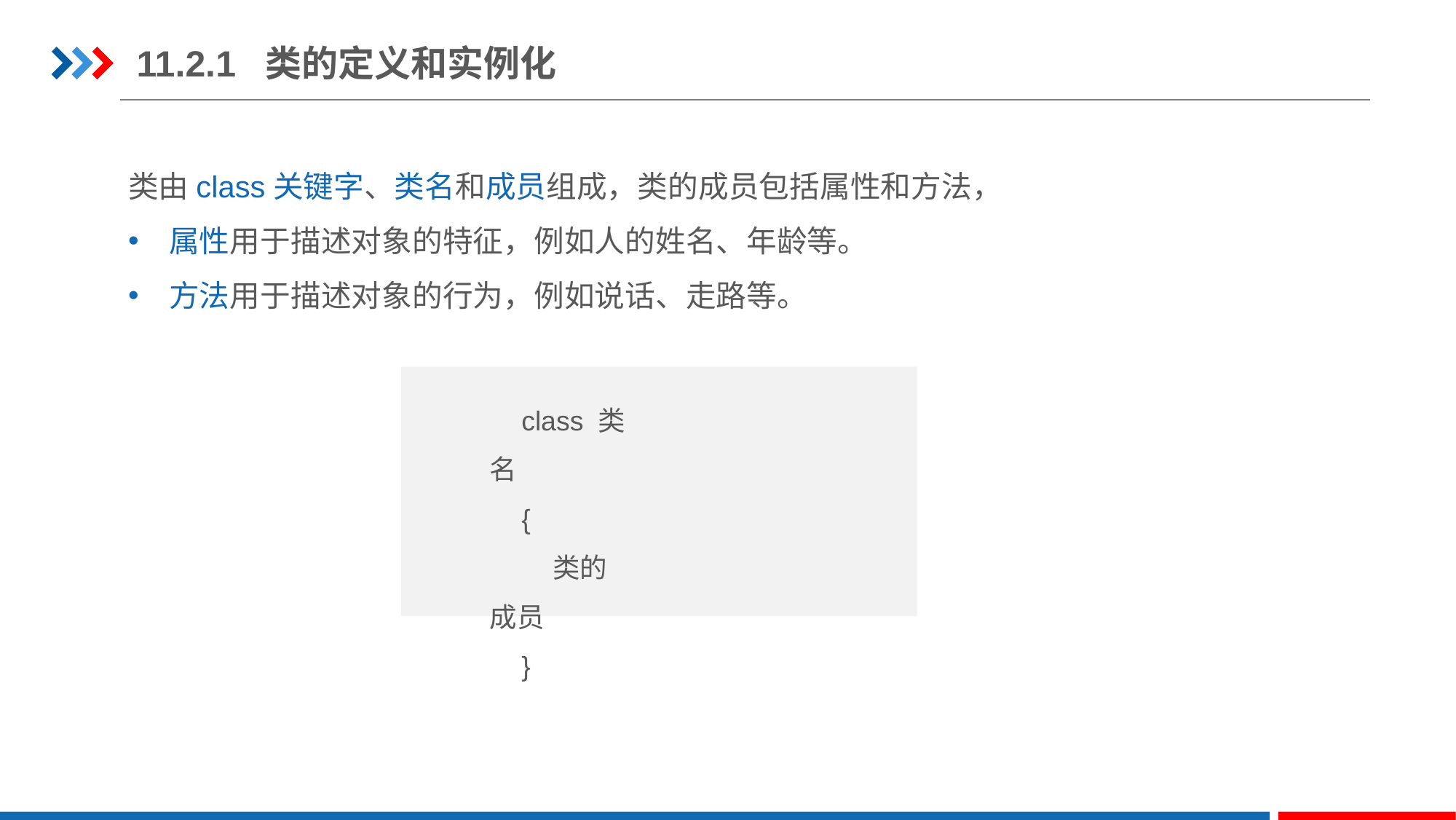

11.2.1  类的定义和实例化
类由class关键字、类名和成员组成，类的成员包括属性和方法，
属性用于描述对象的特征，例如人的姓名、年龄等。
方法用于描述对象的行为，例如说话、走路等。

class 类名
{
    类的成员
}